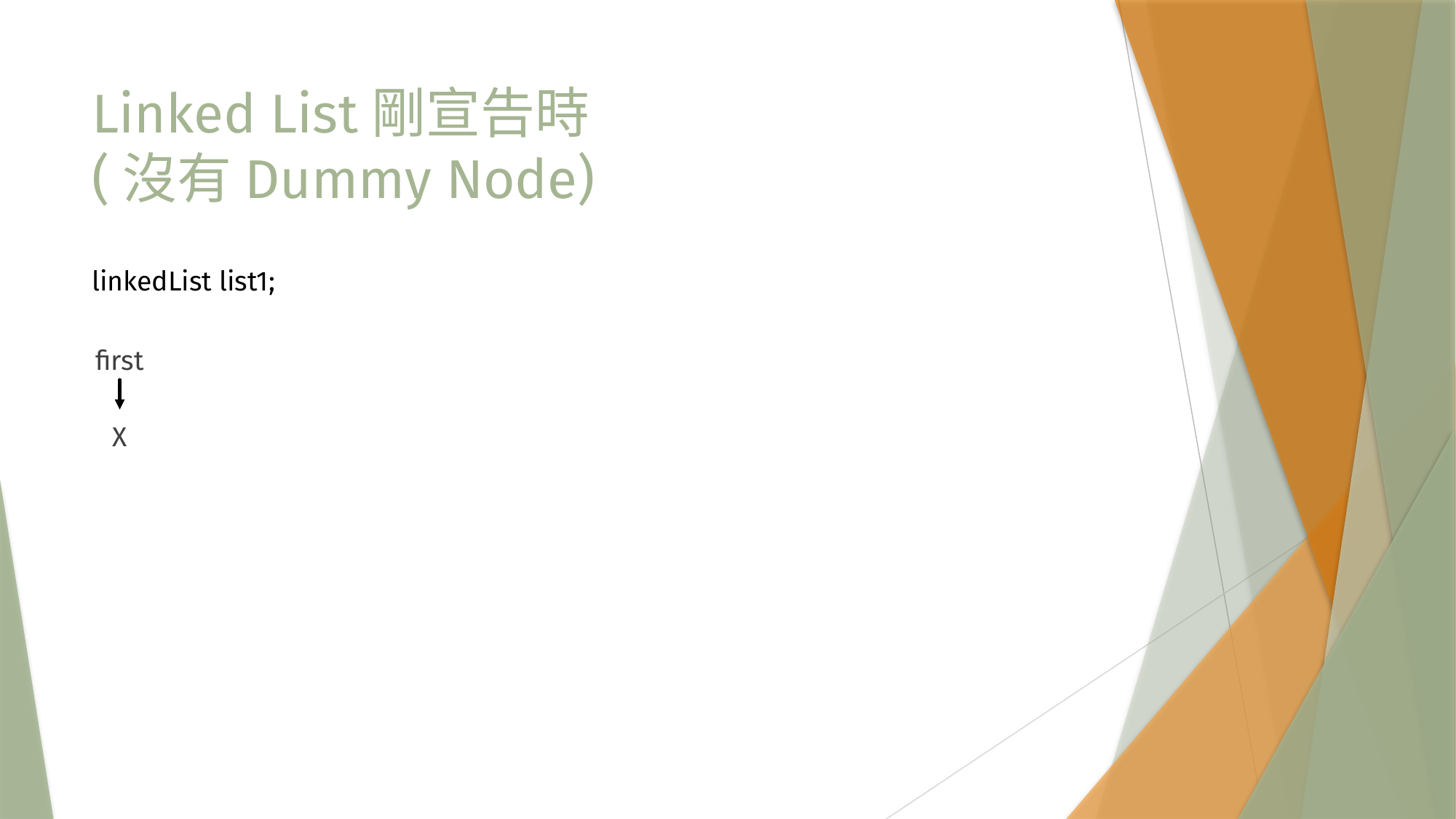

# Linked List剛宣告時 (沒有Dummy Node)
linkedList list1;
first
X